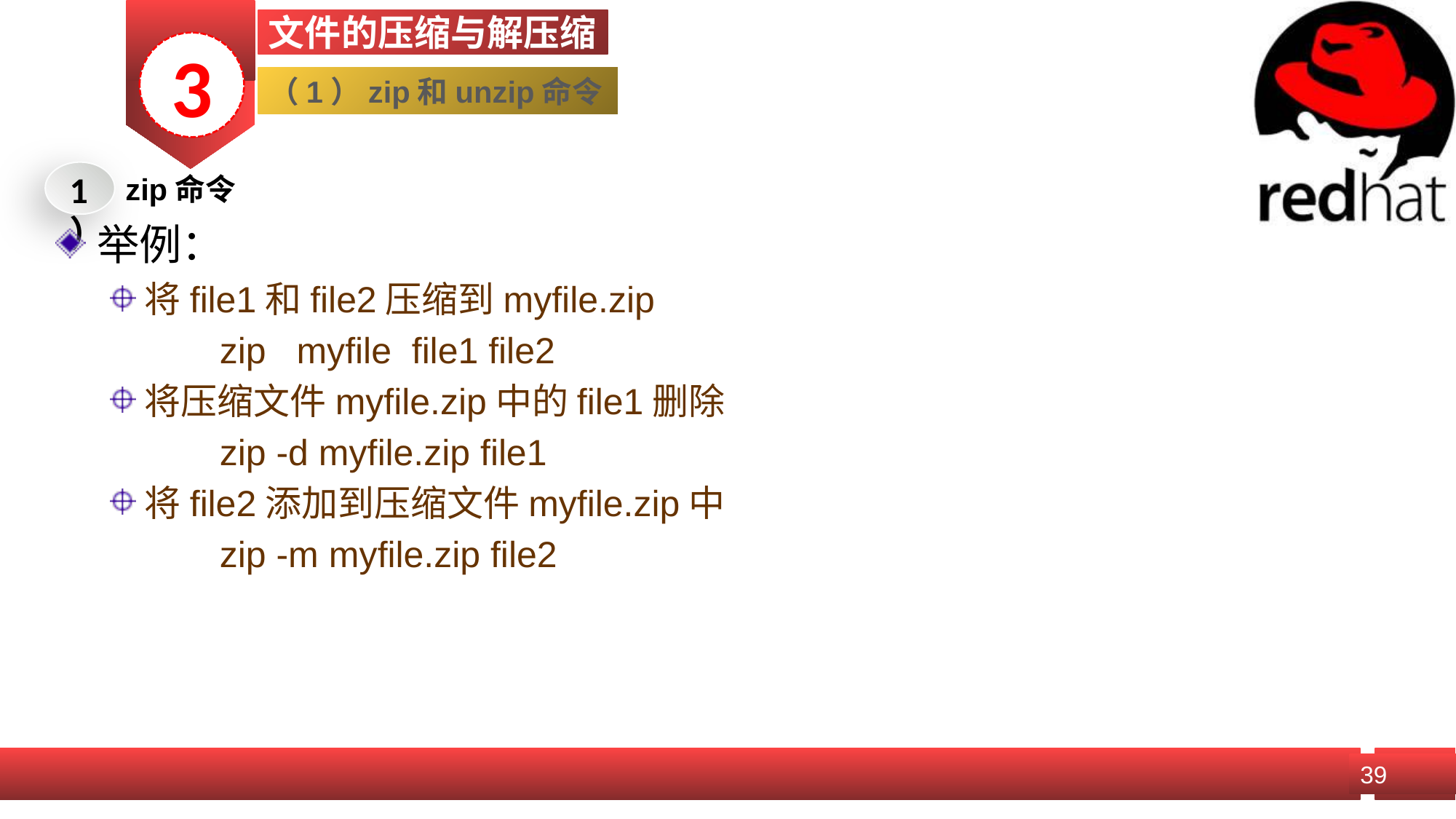

文件的压缩与解压缩
3
（1）zip和unzip命令
1）

zip命令
举例：
将file1和file2压缩到myfile.zip
	zip   myfile  file1 file2
将压缩文件myfile.zip中的file1删除
	zip -d myfile.zip file1
将file2添加到压缩文件myfile.zip中
	zip -m myfile.zip file2